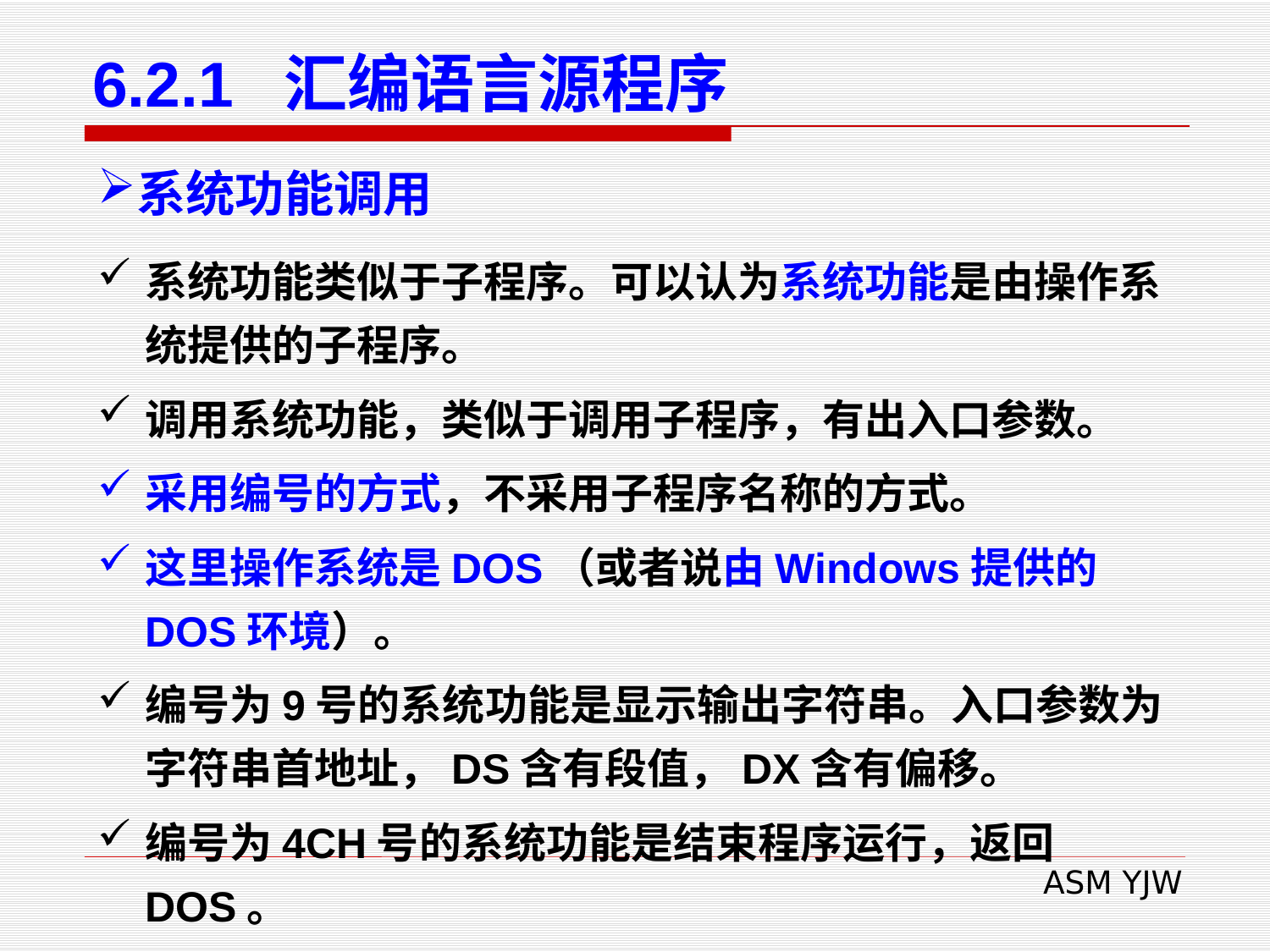

# 6.2.1  汇编语言源程序
系统功能调用
系统功能类似于子程序。可以认为系统功能是由操作系统提供的子程序。
调用系统功能，类似于调用子程序，有出入口参数。
采用编号的方式，不采用子程序名称的方式。
这里操作系统是DOS（或者说由Windows提供的DOS环境）。
编号为9号的系统功能是显示输出字符串。入口参数为字符串首地址，DS含有段值，DX含有偏移。
编号为4CH号的系统功能是结束程序运行，返回DOS。